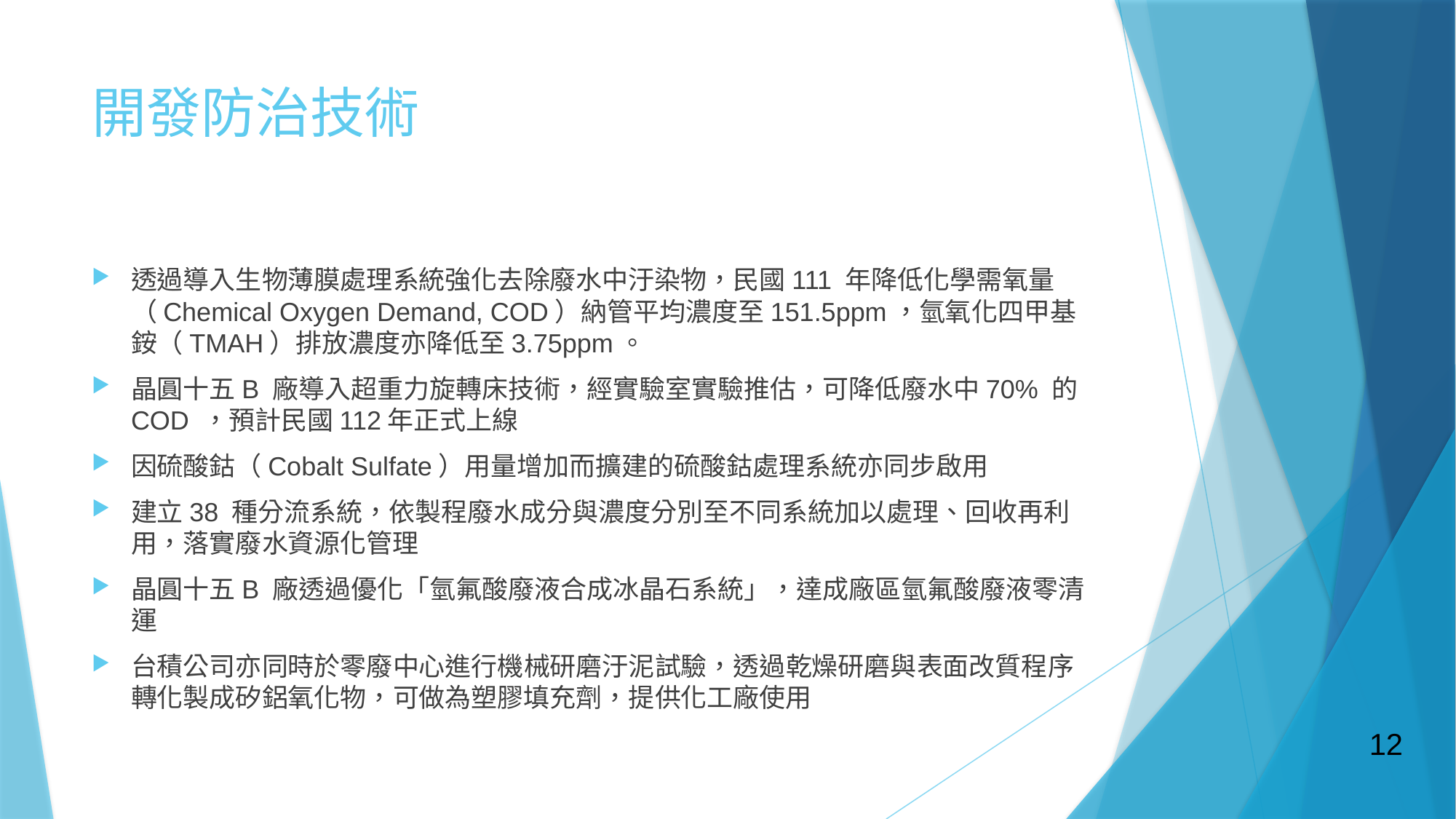

# 開發防治技術
透過導入生物薄膜處理系統強化去除廢水中汙染物，民國111 年降低化學需氧量（Chemical Oxygen Demand, COD）納管平均濃度至151.5ppm，氫氧化四甲基銨（TMAH）排放濃度亦降低至3.75ppm。
晶圓十五B 廠導入超重力旋轉床技術，經實驗室實驗推估，可降低廢水中70% 的COD ，預計民國112年正式上線
因硫酸鈷（Cobalt Sulfate）用量增加而擴建的硫酸鈷處理系統亦同步啟用
建立38 種分流系統，依製程廢水成分與濃度分別至不同系統加以處理、回收再利用，落實廢水資源化管理
晶圓十五B 廠透過優化「氫氟酸廢液合成冰晶石系統」，達成廠區氫氟酸廢液零清運
台積公司亦同時於零廢中心進行機械研磨汙泥試驗，透過乾燥研磨與表面改質程序轉化製成矽鋁氧化物，可做為塑膠填充劑，提供化工廠使用
12